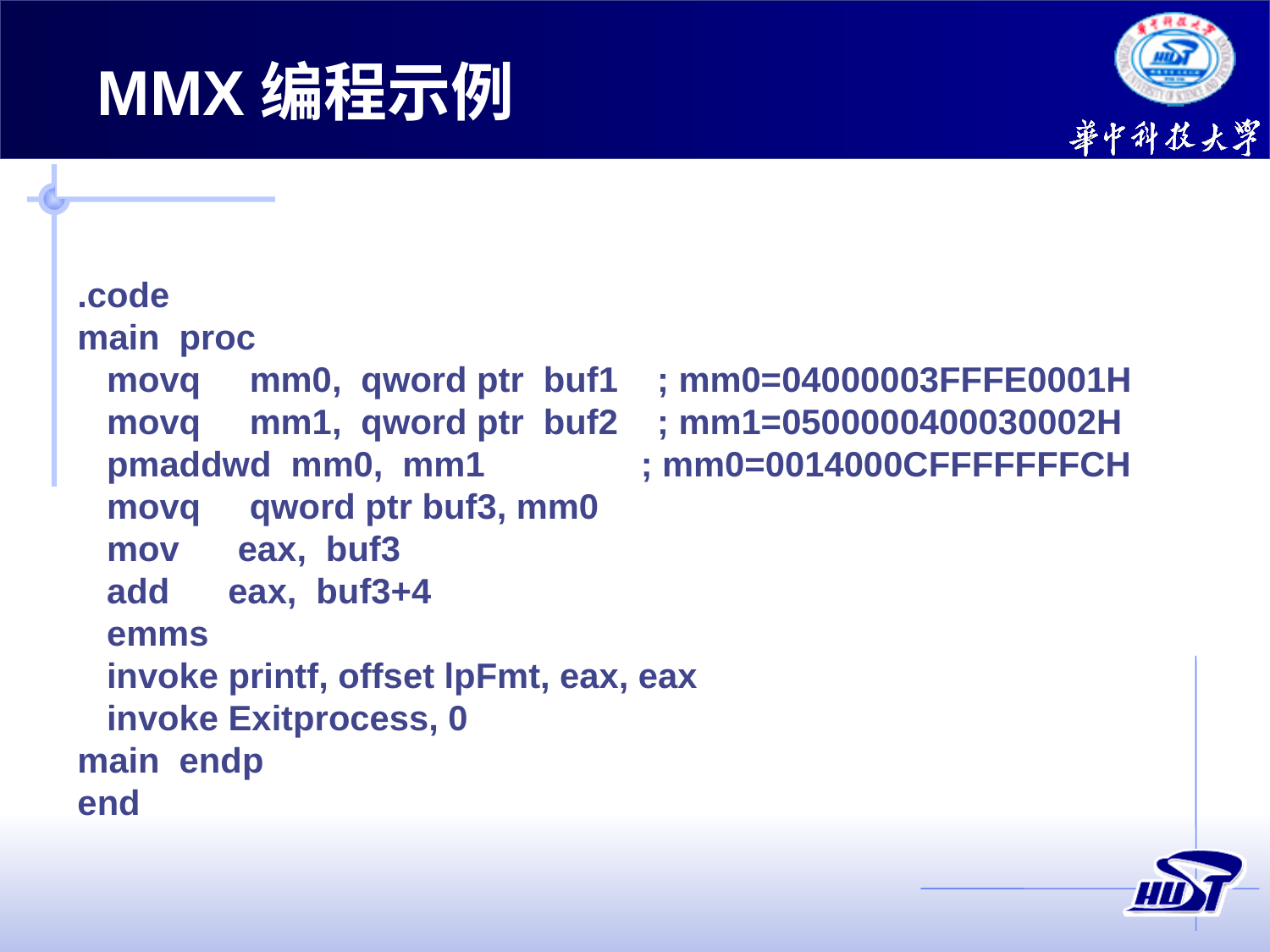

MMX编程示例
.code
main  proc
   movq     mm0,  qword ptr  buf1    ; mm0=04000003FFFE0001H
   movq     mm1,  qword ptr  buf2    ; mm1=0500000400030002H
   pmaddwd  mm0,  mm1                ; mm0=0014000CFFFFFFFCH
   movq     qword ptr buf3, mm0
   mov      eax,  buf3
   add      eax,  buf3+4
   emms
   invoke printf, offset lpFmt, eax, eax
   invoke Exitprocess, 0
main  endp
end